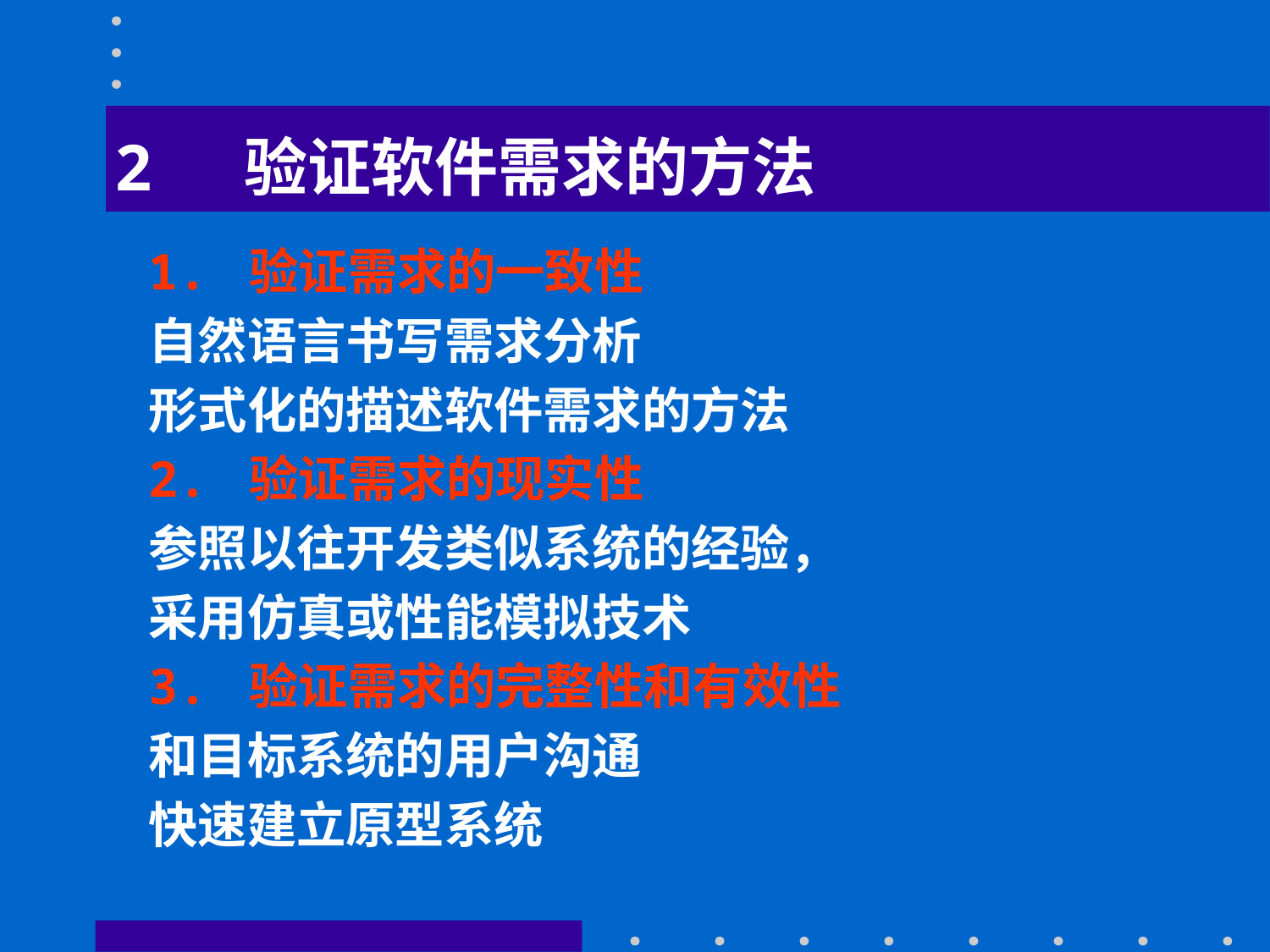

2  验证软件需求的方法
1. 验证需求的一致性
自然语言书写需求分析
形式化的描述软件需求的方法
2. 验证需求的现实性
参照以往开发类似系统的经验，
采用仿真或性能模拟技术
3. 验证需求的完整性和有效性
和目标系统的用户沟通
快速建立原型系统